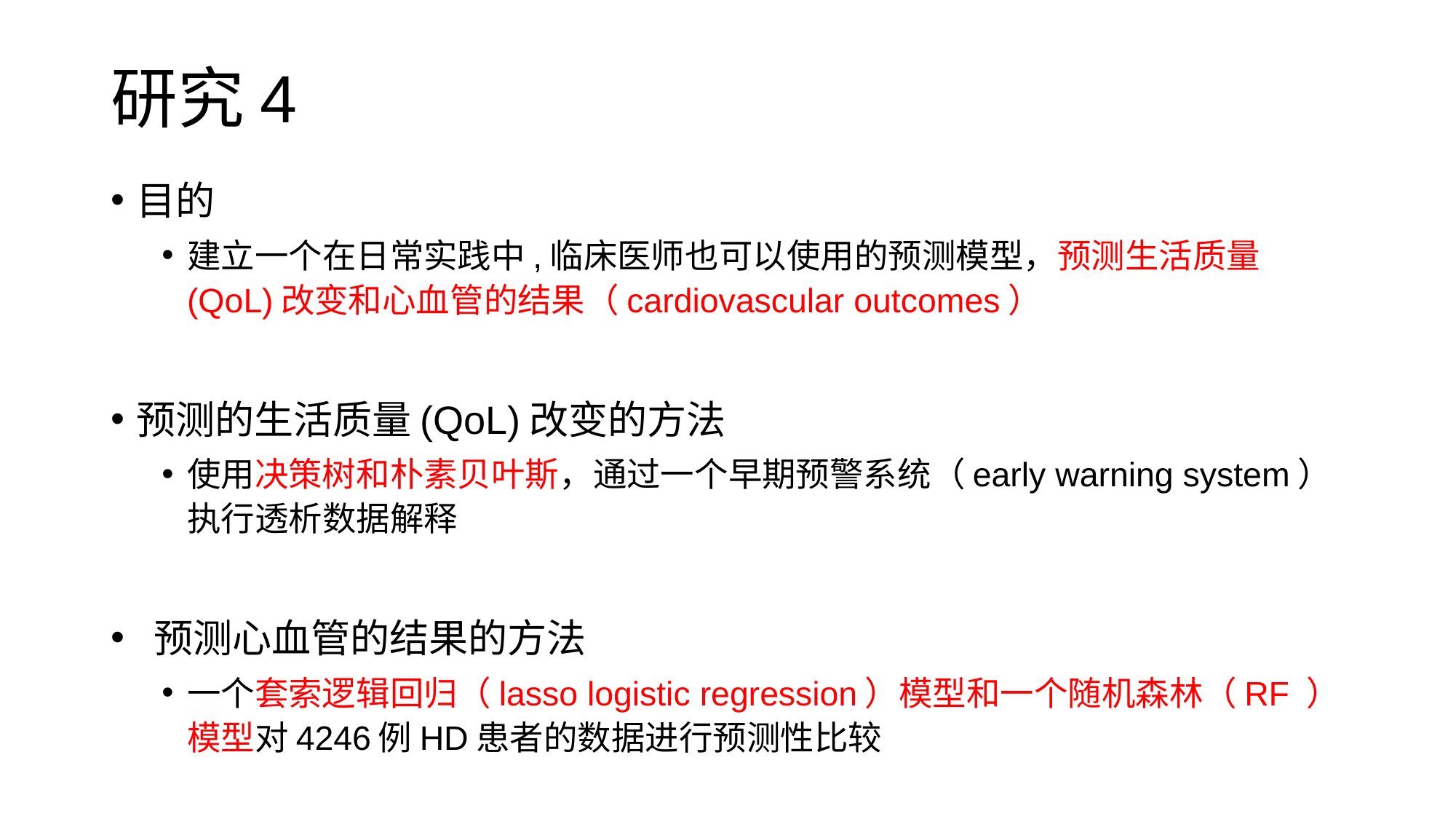

# 研究4
目的
建立一个在日常实践中,临床医师也可以使用的预测模型，预测生活质量(QoL)改变和心血管的结果（cardiovascular outcomes）

预测的生活质量(QoL)改变的方法
使用决策树和朴素贝叶斯，通过一个早期预警系统（early warning system）执行透析数据解释

 预测心血管的结果的方法
一个套索逻辑回归（lasso logistic regression）模型和一个随机森林（RF ）模型对4246例HD患者的数据进行预测性比较